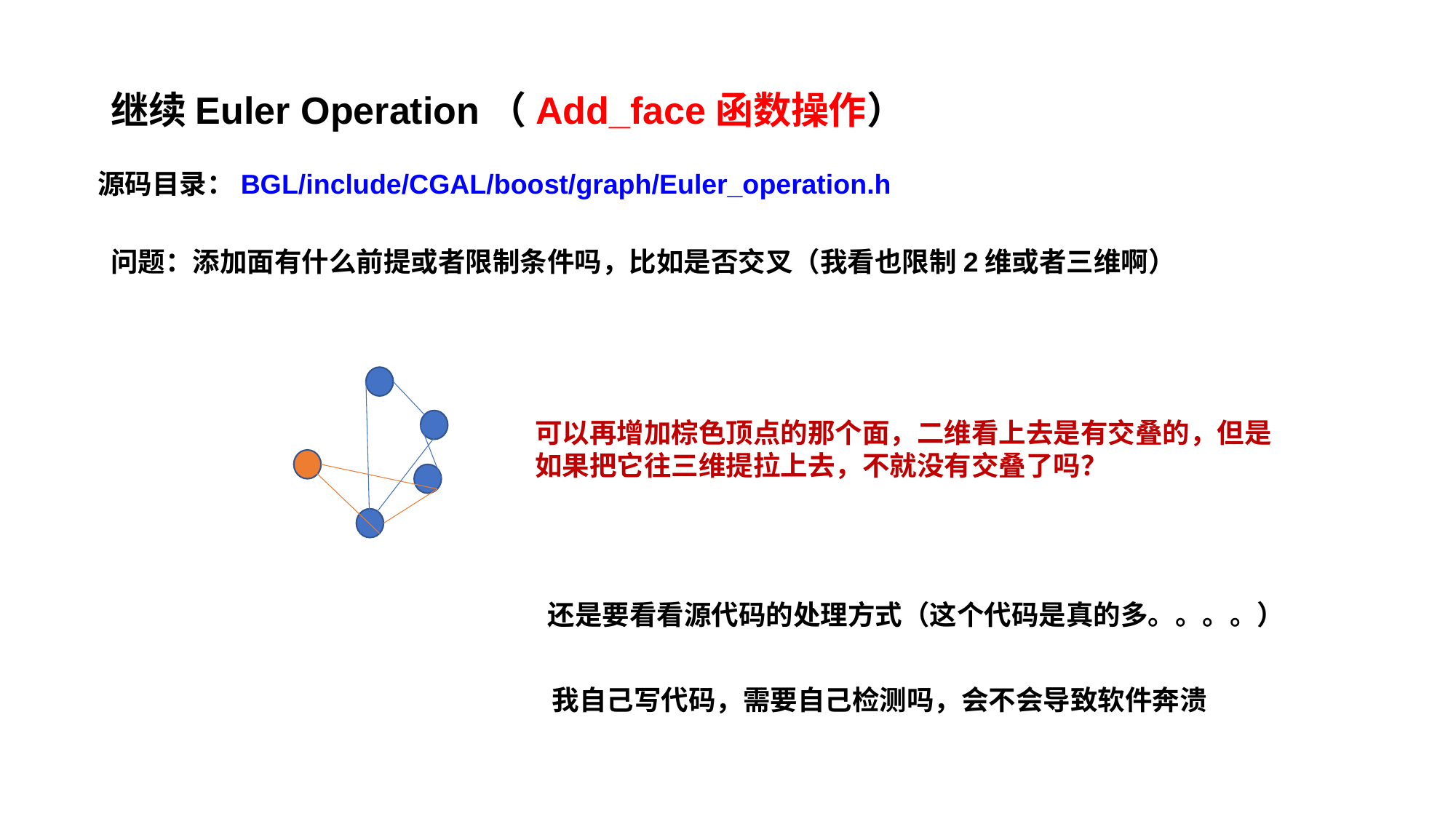

# 继续Euler Operation（Add_face函数操作）
源码目录：BGL/include/CGAL/boost/graph/Euler_operation.h
问题：添加面有什么前提或者限制条件吗，比如是否交叉（我看也限制2维或者三维啊）

可以再增加棕色顶点的那个面，二维看上去是有交叠的，但是如果把它往三维提拉上去，不就没有交叠了吗？
还是要看看源代码的处理方式（这个代码是真的多。。。。）
我自己写代码，需要自己检测吗，会不会导致软件奔溃